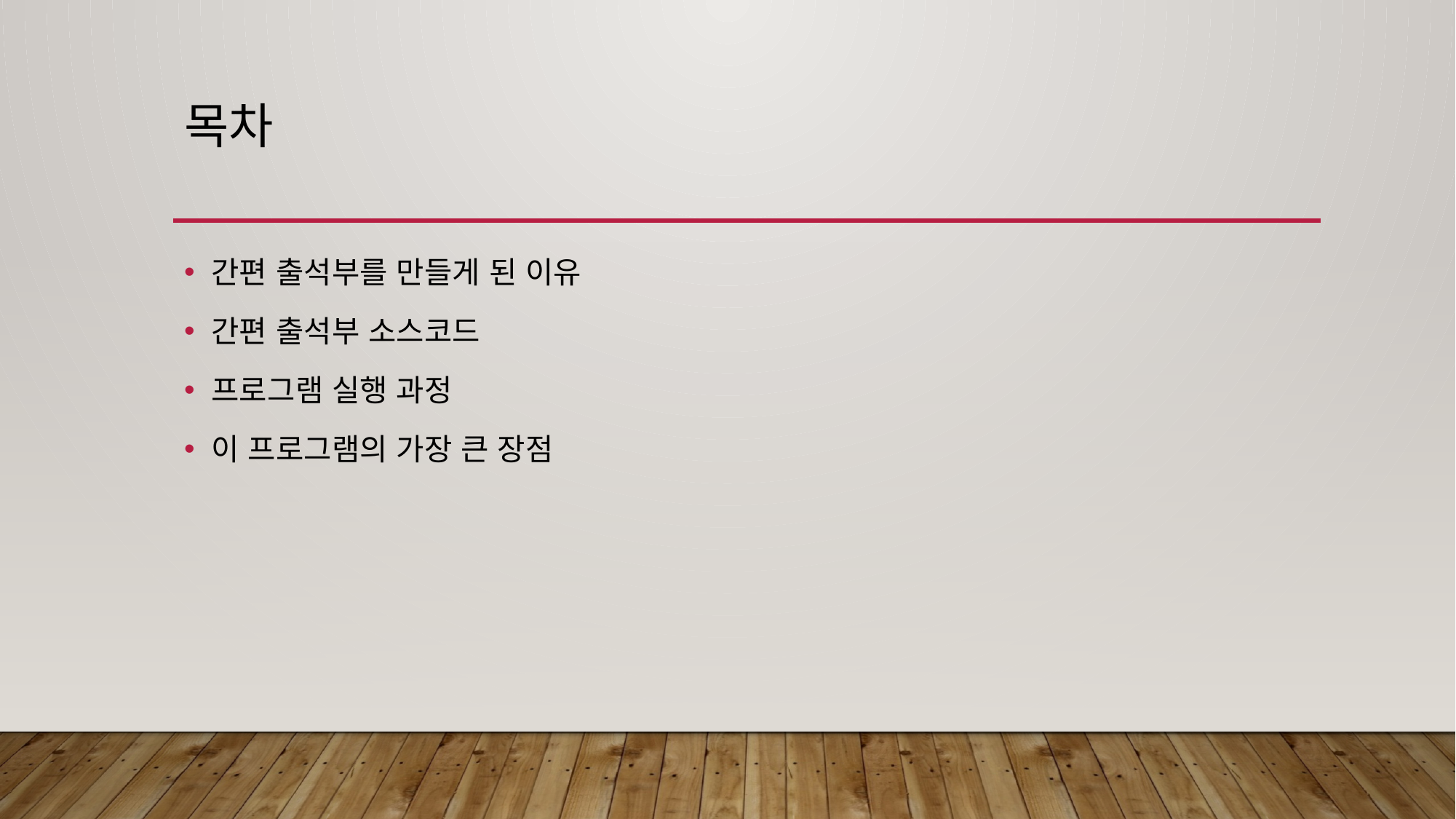

# 목차
간편 출석부를 만들게 된 이유
간편 출석부 소스코드
프로그램 실행 과정
이 프로그램의 가장 큰 장점